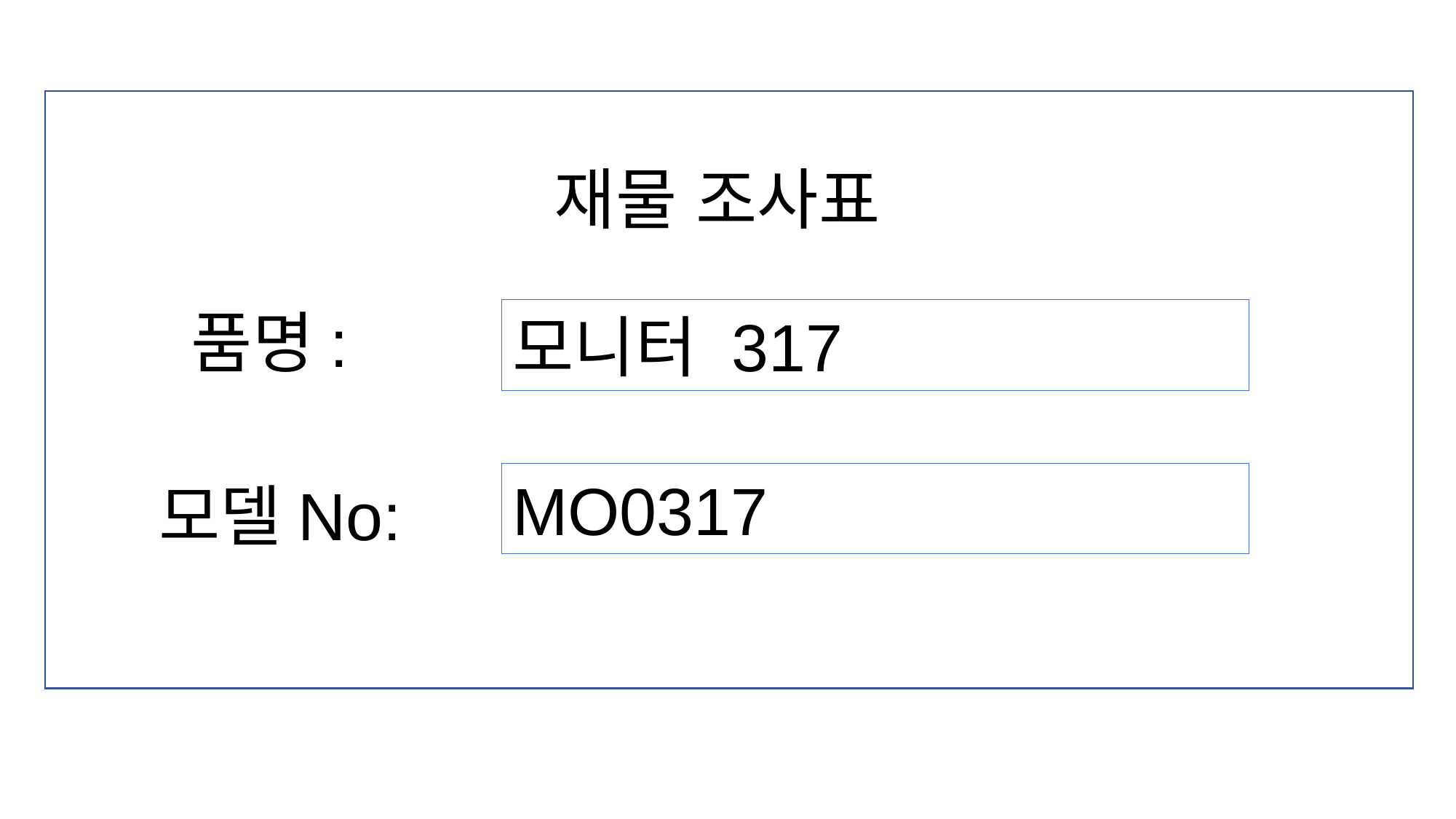

재물 조사표
품명:
모니터 317
MO0317
모델No: